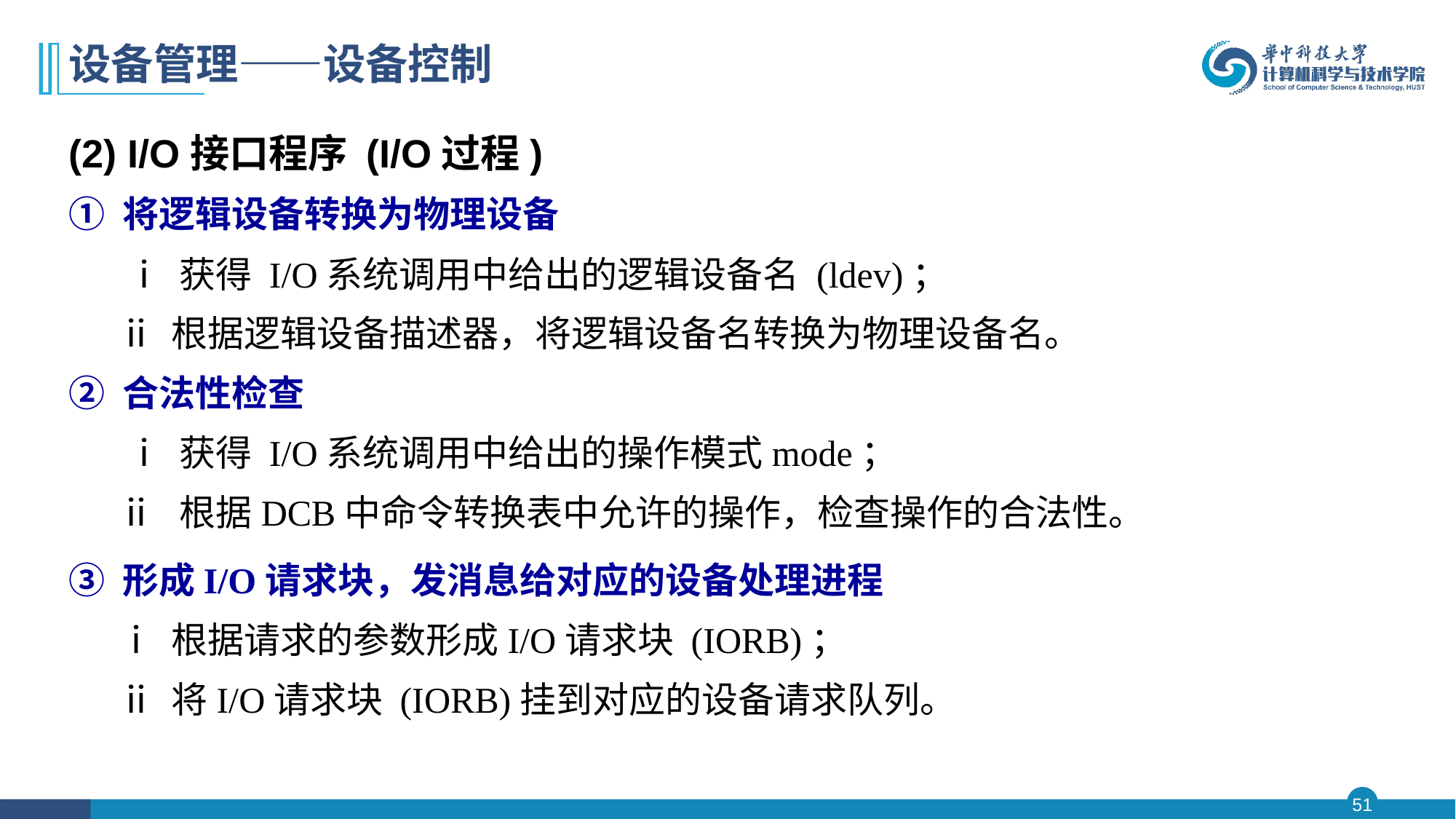

# 设备管理——设备控制
(2) I/O接口程序 (I/O过程)
① 将逻辑设备转换为物理设备
       ⅰ 获得 I/O系统调用中给出的逻辑设备名 (ldev)；
      ⅱ 根据逻辑设备描述器，将逻辑设备名转换为物理设备名。
② 合法性检查
       ⅰ 获得 I/O系统调用中给出的操作模式mode；
      ⅱ  根据DCB中命令转换表中允许的操作，检查操作的合法性。
③ 形成I/O请求块，发消息给对应的设备处理进程
      ⅰ 根据请求的参数形成I/O请求块 (IORB)；
      ⅱ 将I/O请求块 (IORB)挂到对应的设备请求队列。